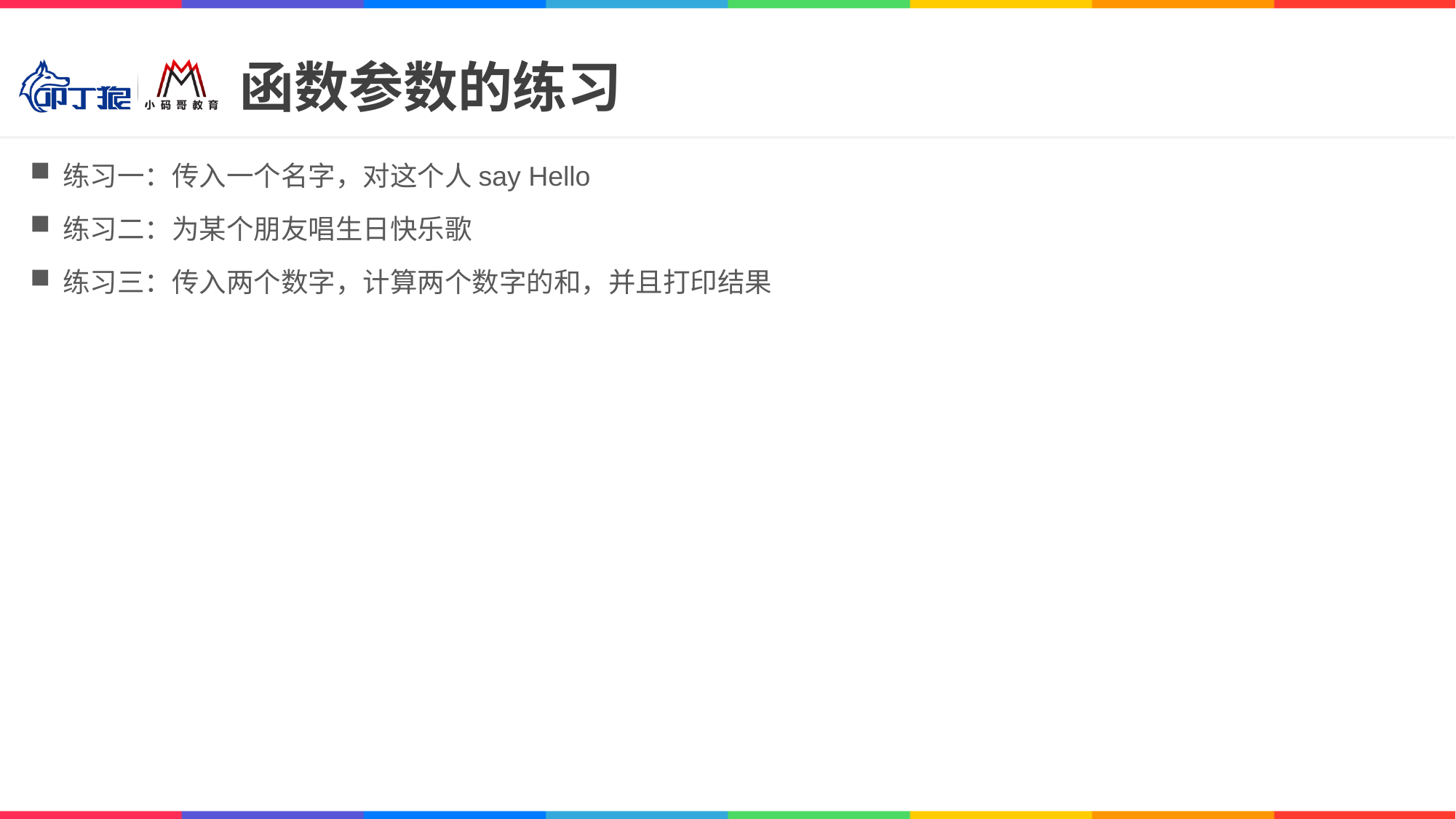

# 函数参数的练习
练习一：传入一个名字，对这个人say Hello
练习二：为某个朋友唱生日快乐歌
练习三：传入两个数字，计算两个数字的和，并且打印结果